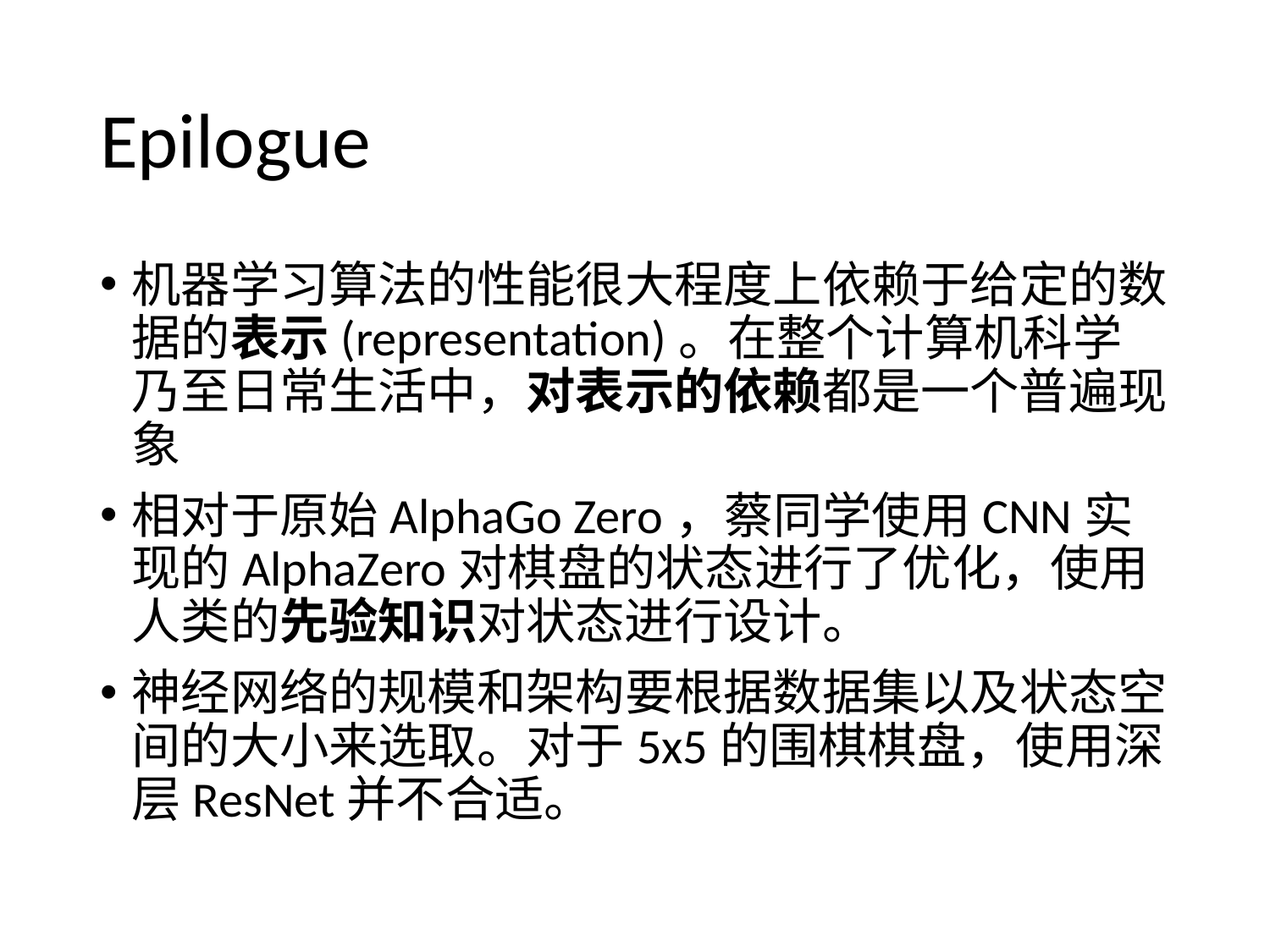

# Epilogue
机器学习算法的性能很大程度上依赖于给定的数据的表示(representation)。在整个计算机科学乃至日常生活中，对表示的依赖都是一个普遍现象
相对于原始AlphaGo Zero，蔡同学使用CNN实现的AlphaZero对棋盘的状态进行了优化，使用人类的先验知识对状态进行设计。
神经网络的规模和架构要根据数据集以及状态空间的大小来选取。对于5x5的围棋棋盘，使用深层ResNet并不合适。